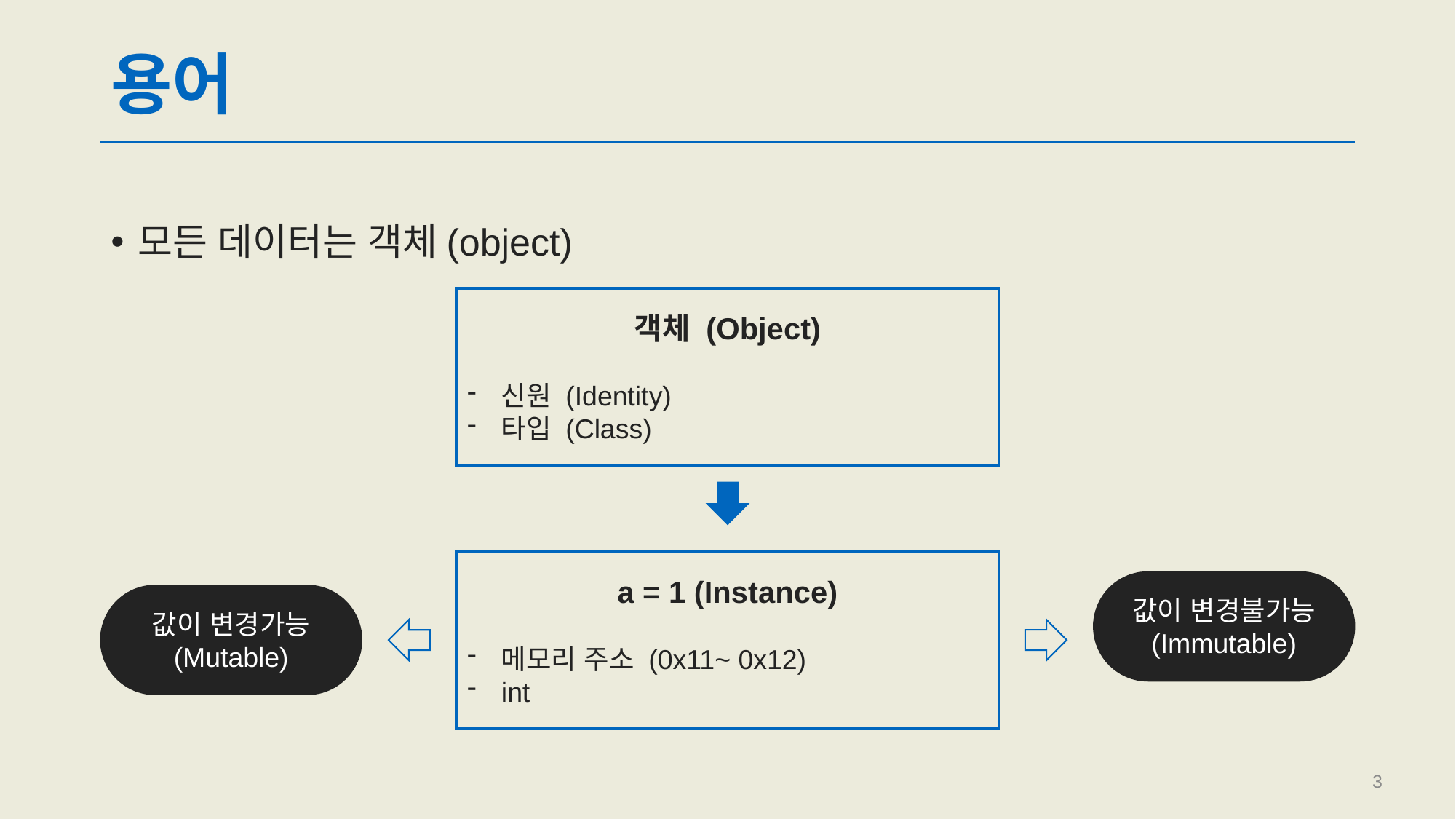

# 용어
모든 데이터는 객체(object)
객체 (Object)

신원 (Identity)
타입 (Class)

a = 1 (Instance)

메모리 주소 (0x11~ 0x12)
int
값이 변경불가능
(Immutable)
값이 변경가능
(Mutable)

3